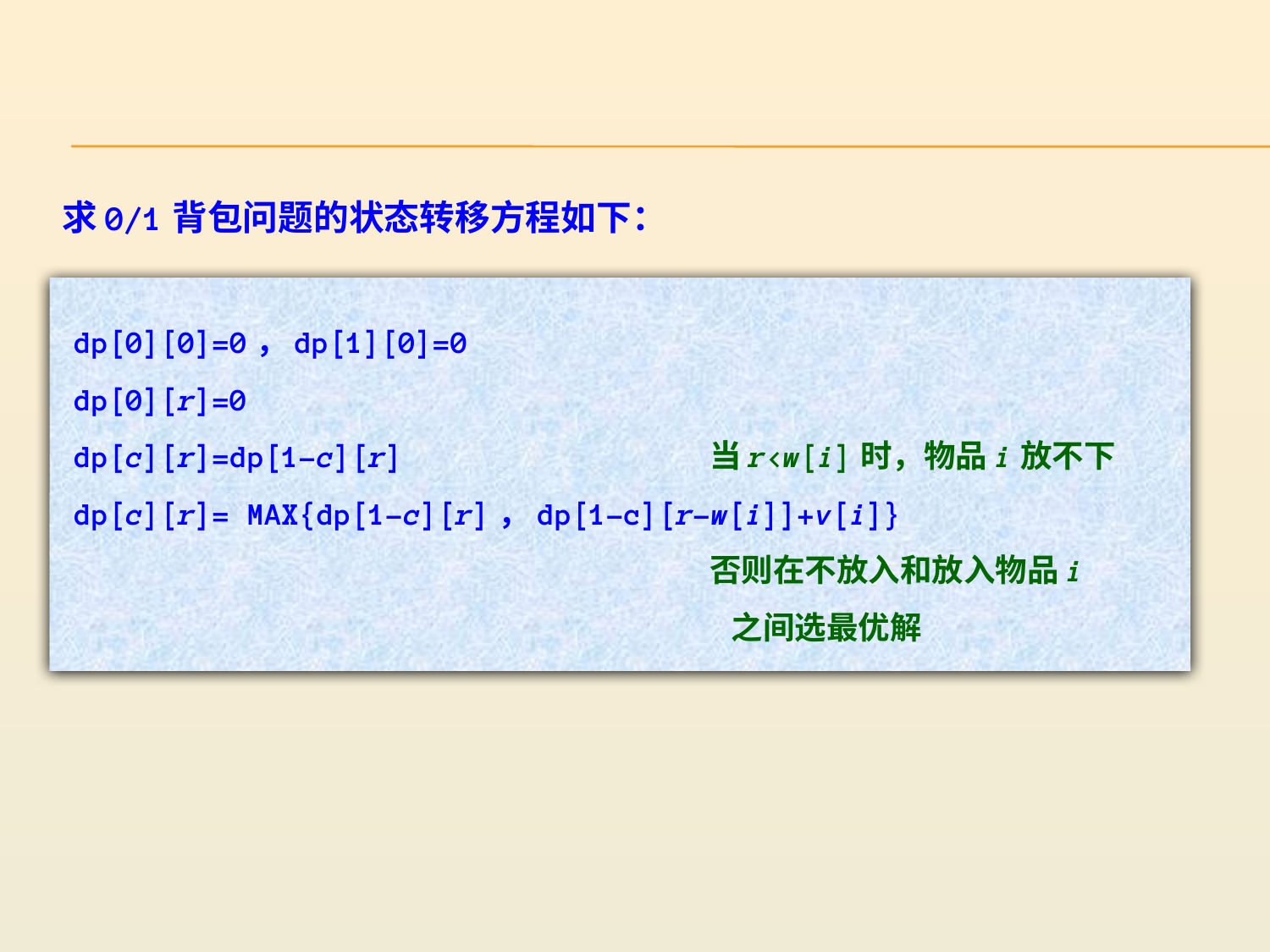

求0/1背包问题的状态转移方程如下：
dp[0][0]=0，dp[1][0]=0
dp[0][r]=0
dp[c][r]=dp[1-c][r]			当r<w[i]时，物品i放不下
dp[c][r]= MAX{dp[1-c][r]，dp[1-c][r-w[i]]+v[i]}
					否则在不放入和放入物品i
					  之间选最优解